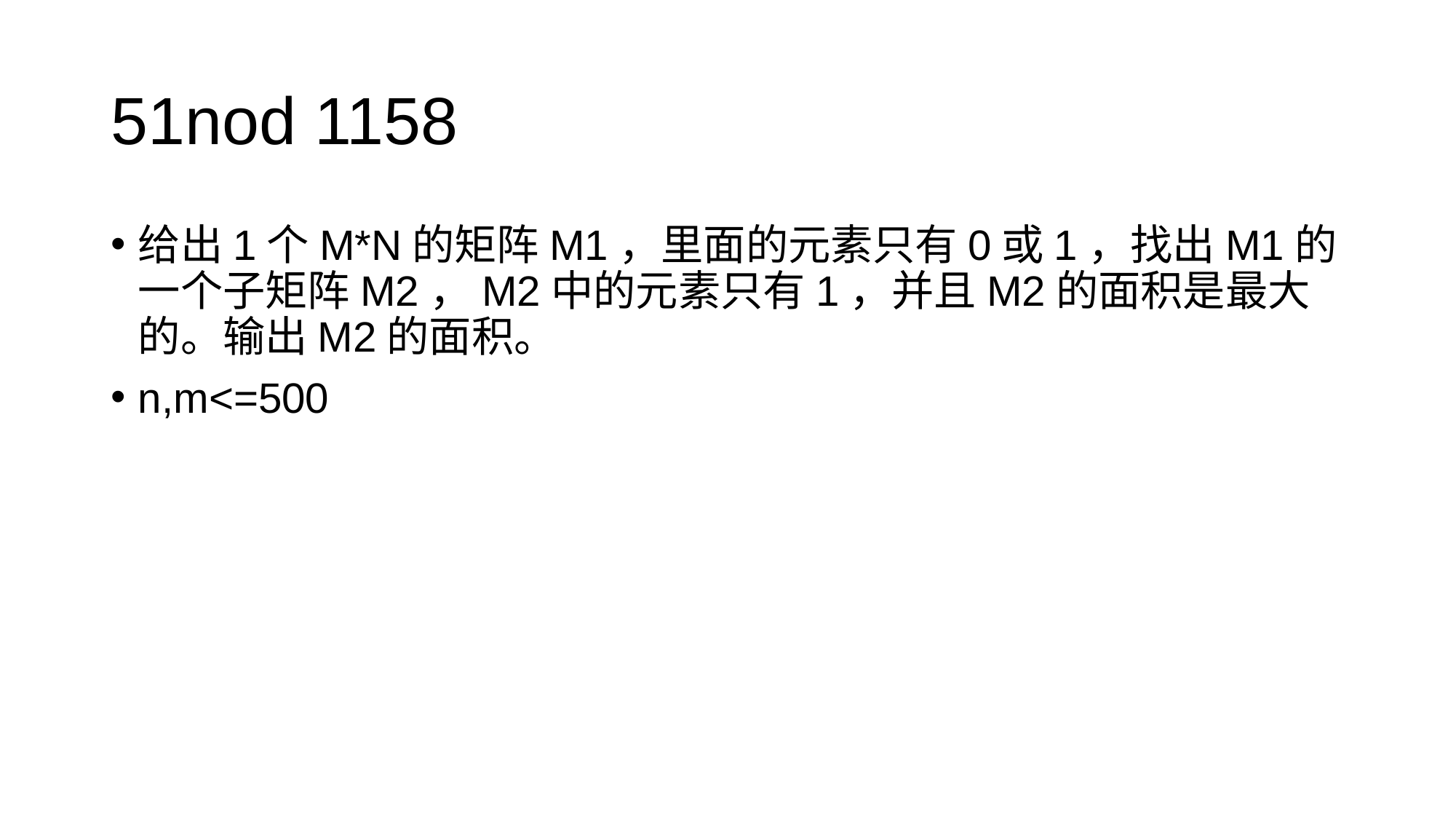

# 51nod 1158
给出1个M*N的矩阵M1，里面的元素只有0或1，找出M1的一个子矩阵M2，M2中的元素只有1，并且M2的面积是最大的。输出M2的面积。
n,m<=500